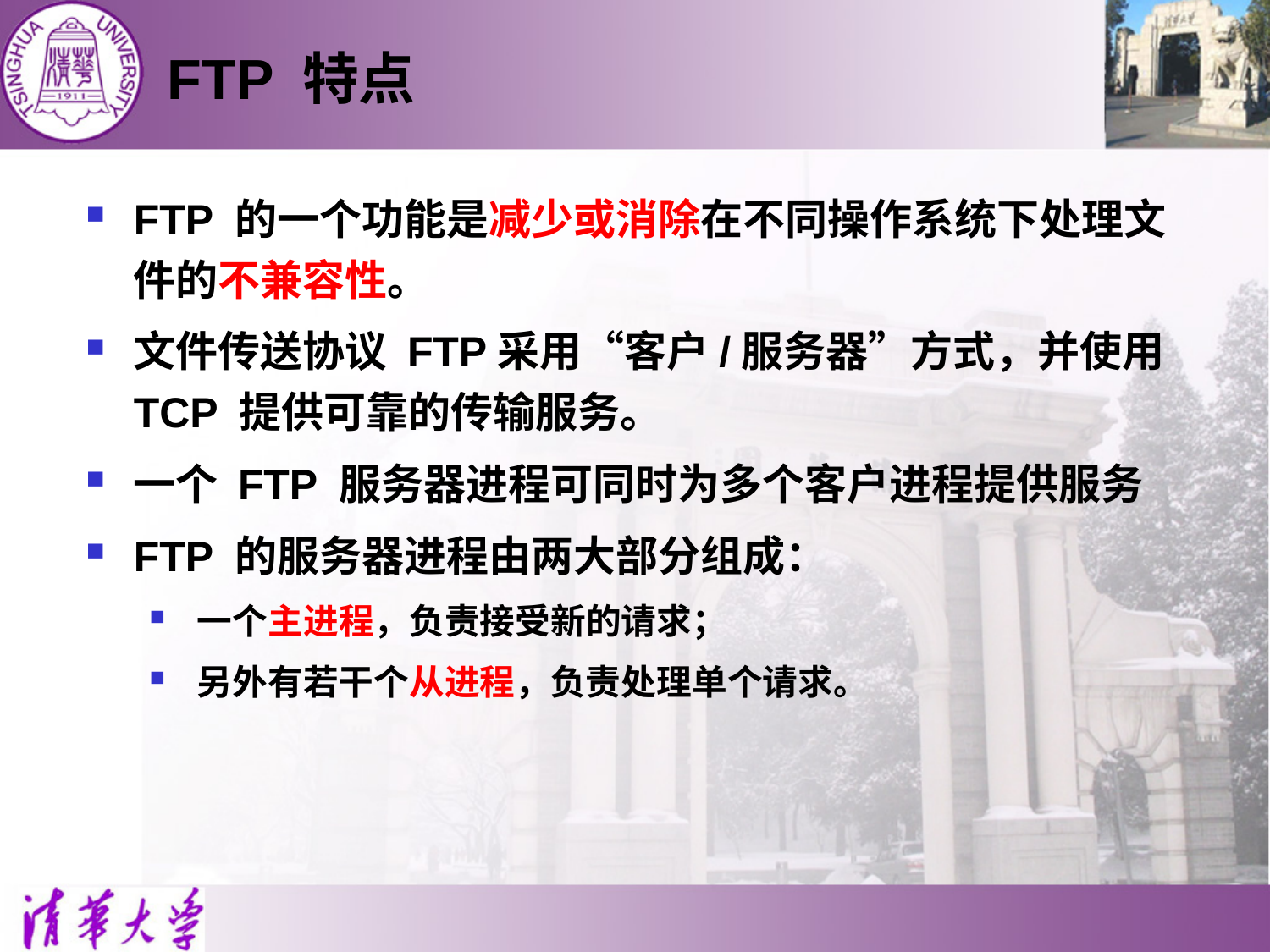

FTP 特点
FTP 的一个功能是减少或消除在不同操作系统下处理文件的不兼容性。
文件传送协议 FTP采用“客户/服务器”方式，并使用 TCP 提供可靠的传输服务。
一个 FTP 服务器进程可同时为多个客户进程提供服务
FTP 的服务器进程由两大部分组成：
一个主进程，负责接受新的请求；
另外有若干个从进程，负责处理单个请求。